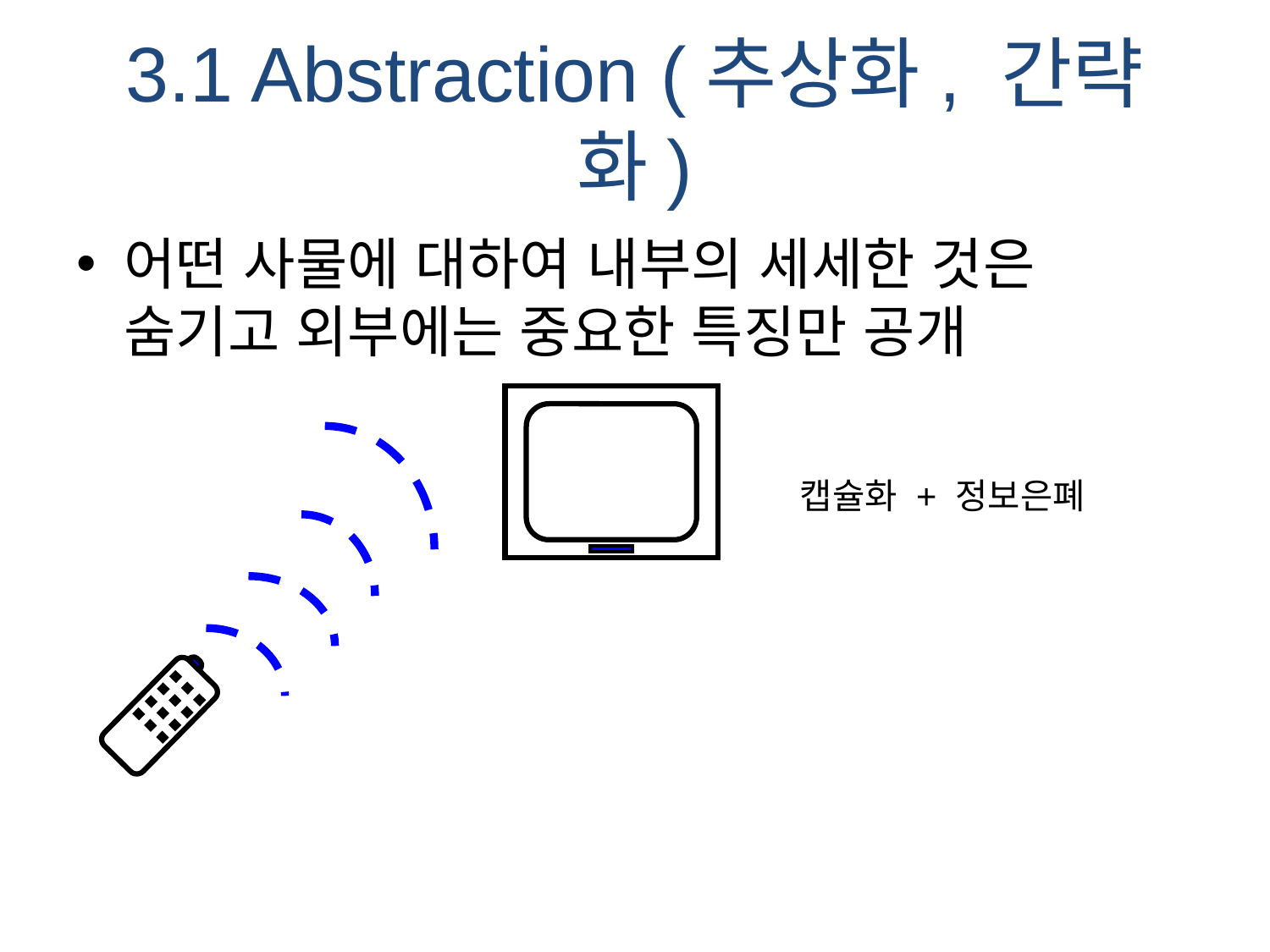

# 3.1 Abstraction (추상화, 간략화)
어떤 사물에 대하여 내부의 세세한 것은 숨기고 외부에는 중요한 특징만 공개

캡슐화 + 정보은폐